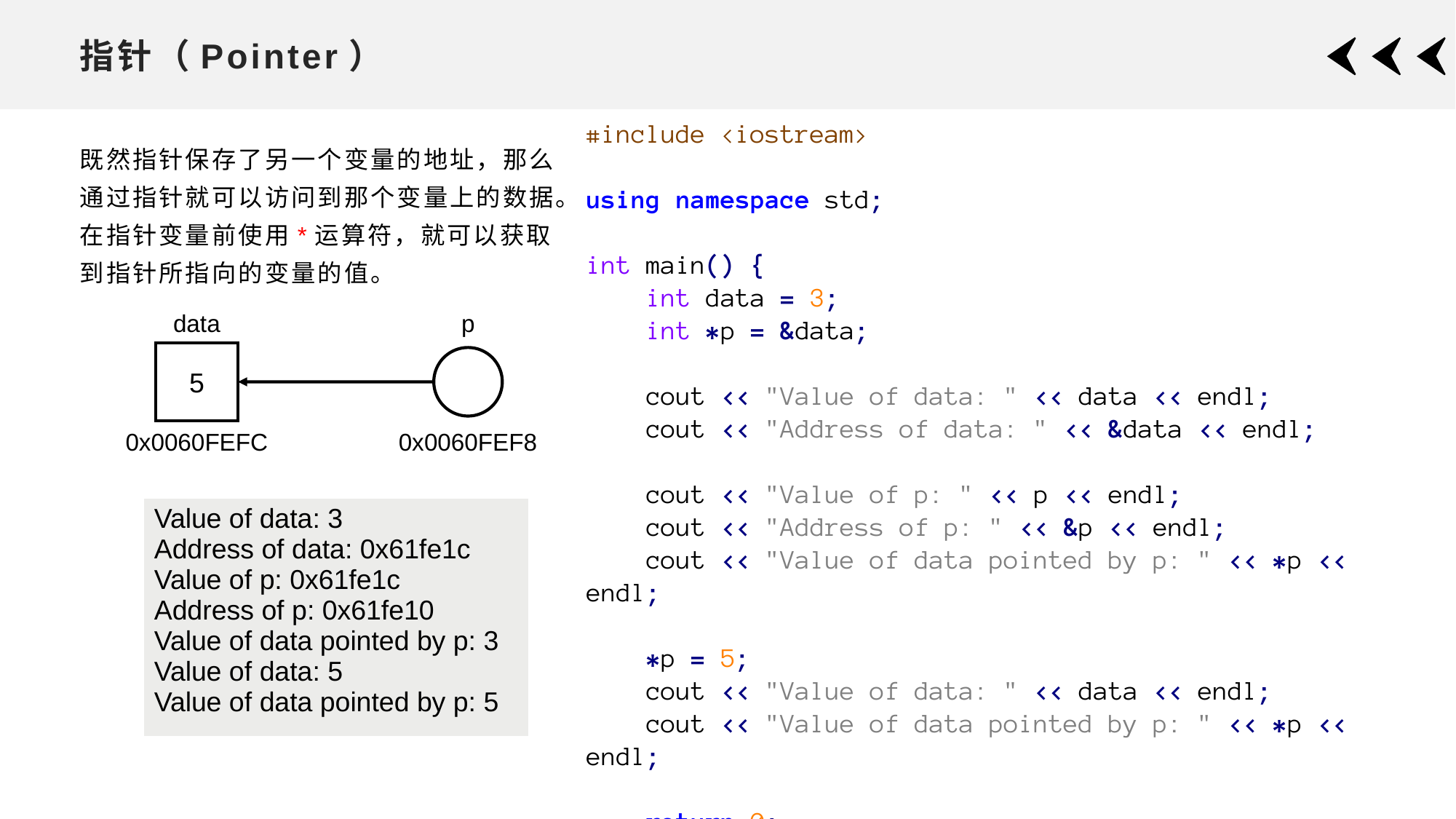

# 指针（Pointer）
#include <iostream>

using namespace std;

int main() {
    int data = 3;
    int *p = &data;

    cout << "Value of data: " << data << endl;
    cout << "Address of data: " << &data << endl;

    cout << "Value of p: " << p << endl;
    cout << "Address of p: " << &p << endl;
    cout << "Value of data pointed by p: " << *p << endl;

    *p = 5;
    cout << "Value of data: " << data << endl;
    cout << "Value of data pointed by p: " << *p << endl;

    return 0;
}
既然指针保存了另一个变量的地址，那么通过指针就可以访问到那个变量上的数据。在指针变量前使用*运算符，就可以获取到指针所指向的变量的值。
data
p
5

0x0060FEFC
0x0060FEF8
| Value of data: 3 Address of data: 0x61fe1c Value of p: 0x61fe1c Address of p: 0x61fe10 Value of data pointed by p: 3 Value of data: 5 Value of data pointed by p: 5 |
| --- |